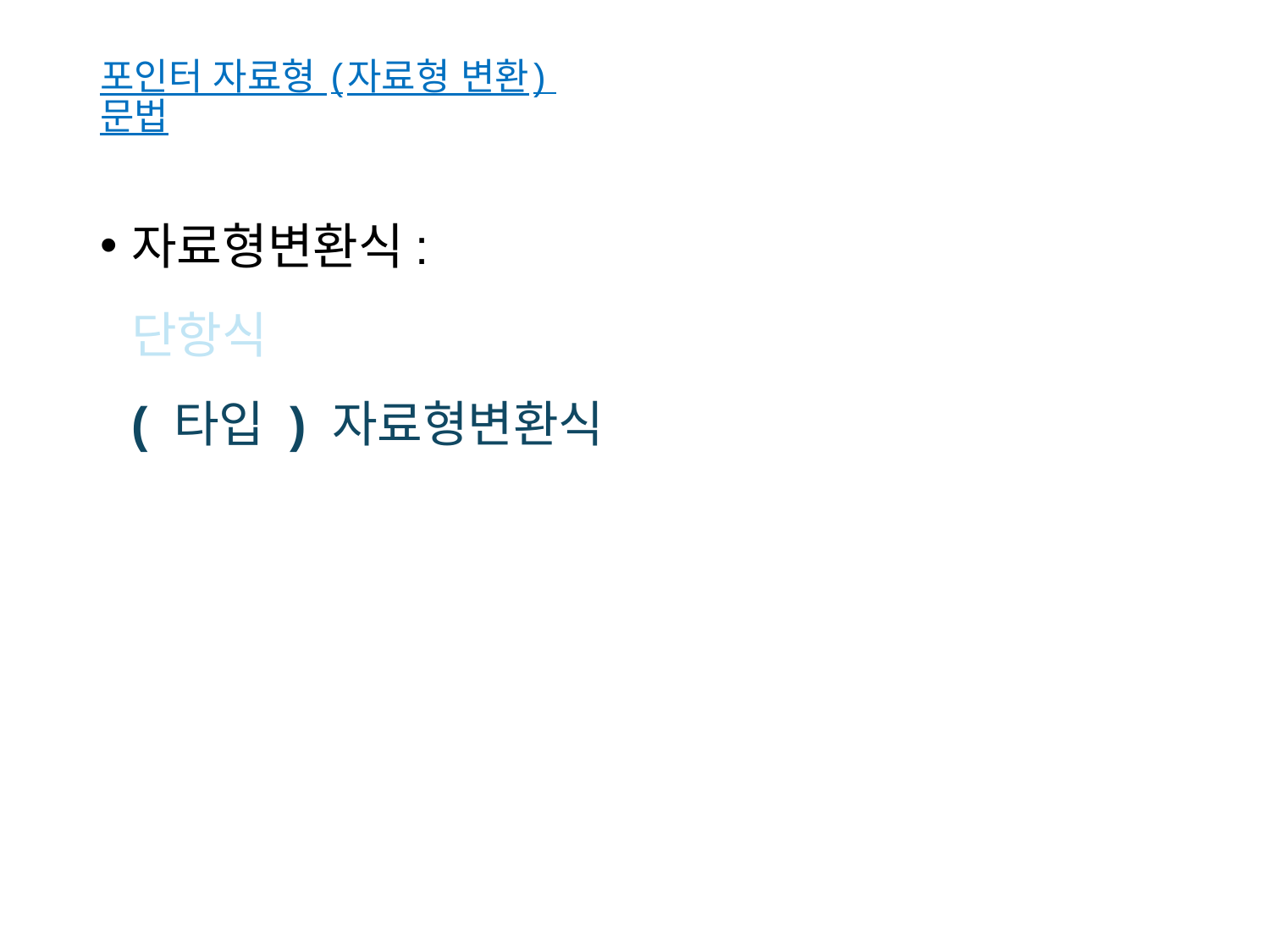

# 포인터 자료형 (자료형 변환) 문법
자료형변환식:
단항식
( 타입 ) 자료형변환식